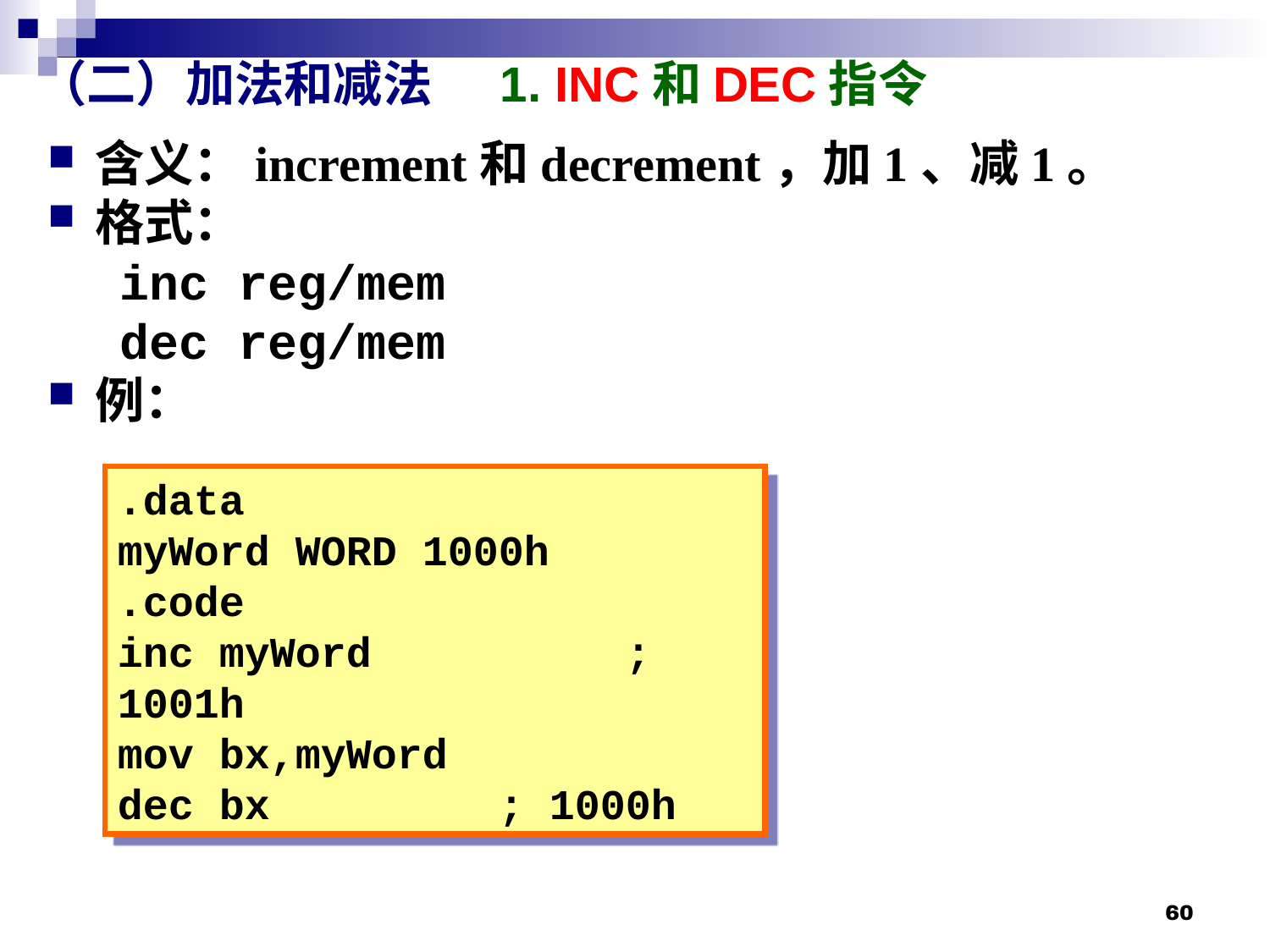

# （二）加法和减法     1. INC和DEC指令
含义：increment和decrement，加1、减1。
格式：
inc reg/mem
dec reg/mem
例：
.data
myWord WORD 1000h
.code
inc myWord		; 1001h
mov bx,myWord
dec bx		; 1000h
60